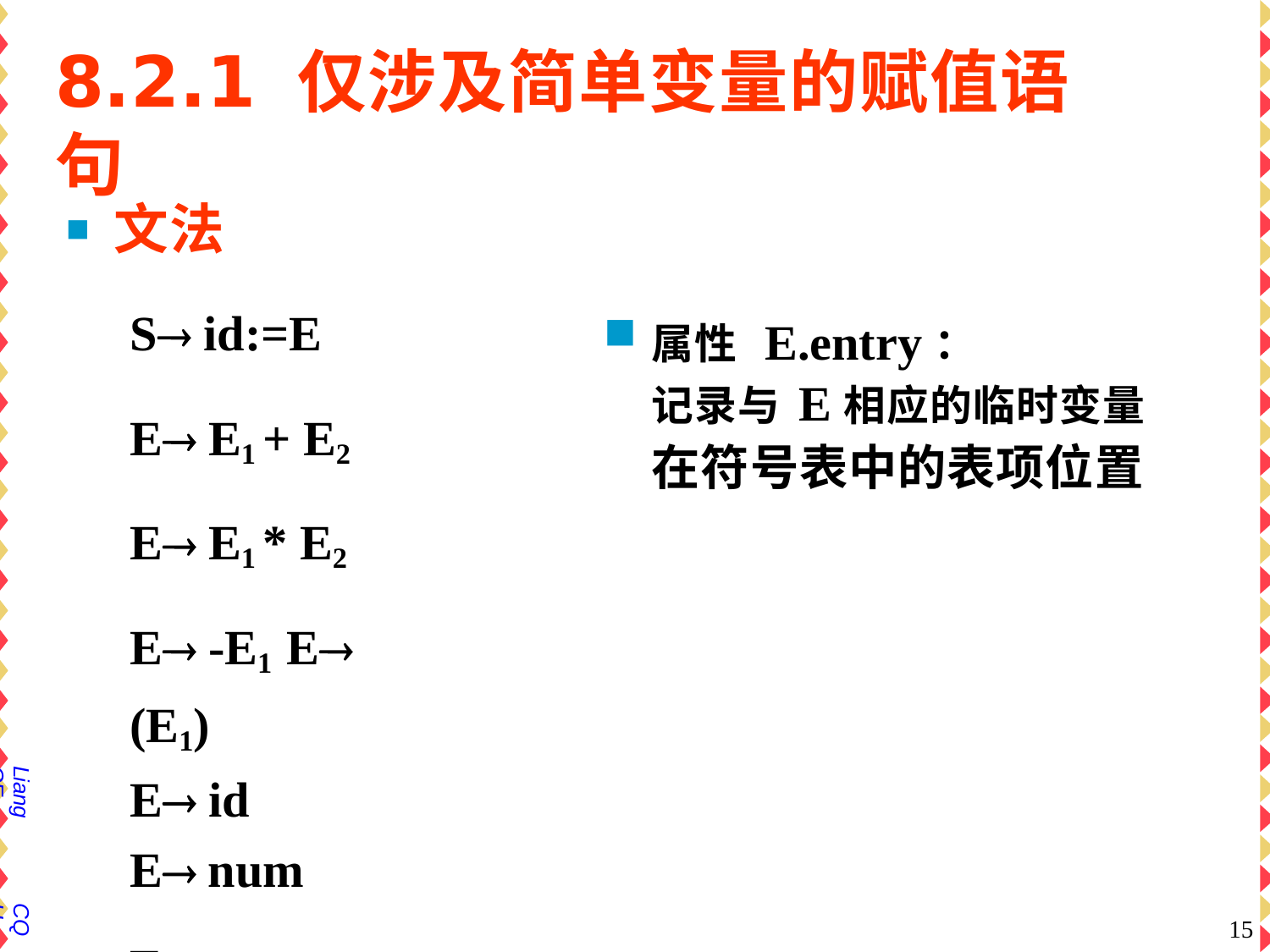

# 8.2.1 仅涉及简单变量的赋值语句
文法
S→ id:=E  E→ E1 + E2  E→ E1 * E2  E→ -E1  E→ (E1)
E→ id  E→ num
E→ num.num
属性 E.entry：
记录与E相应的临时变量 在符号表中的表项位置
Liang GE
CQU
15